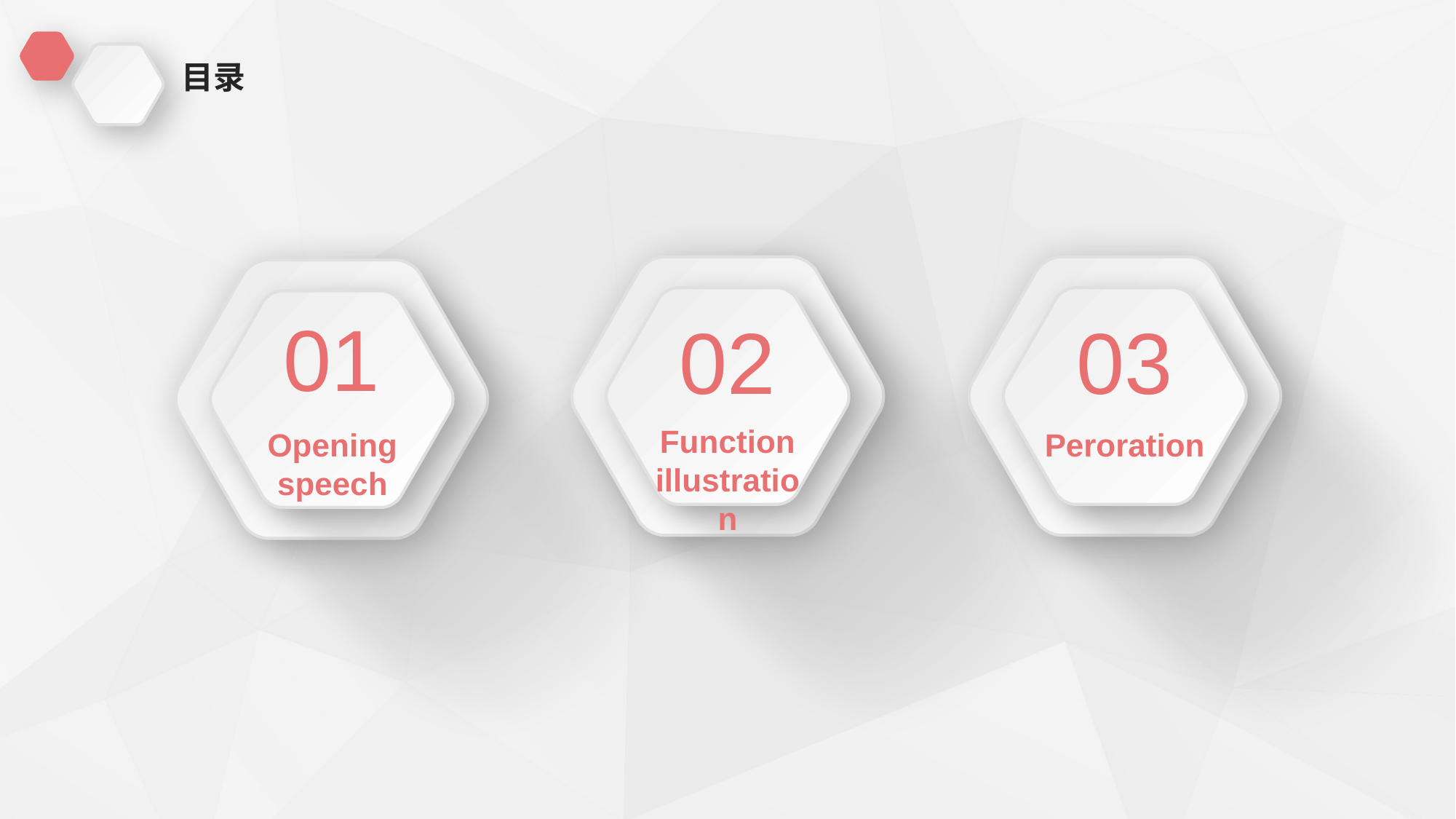

目录

01
Opening speech
03
Peroration
02
Function illustration